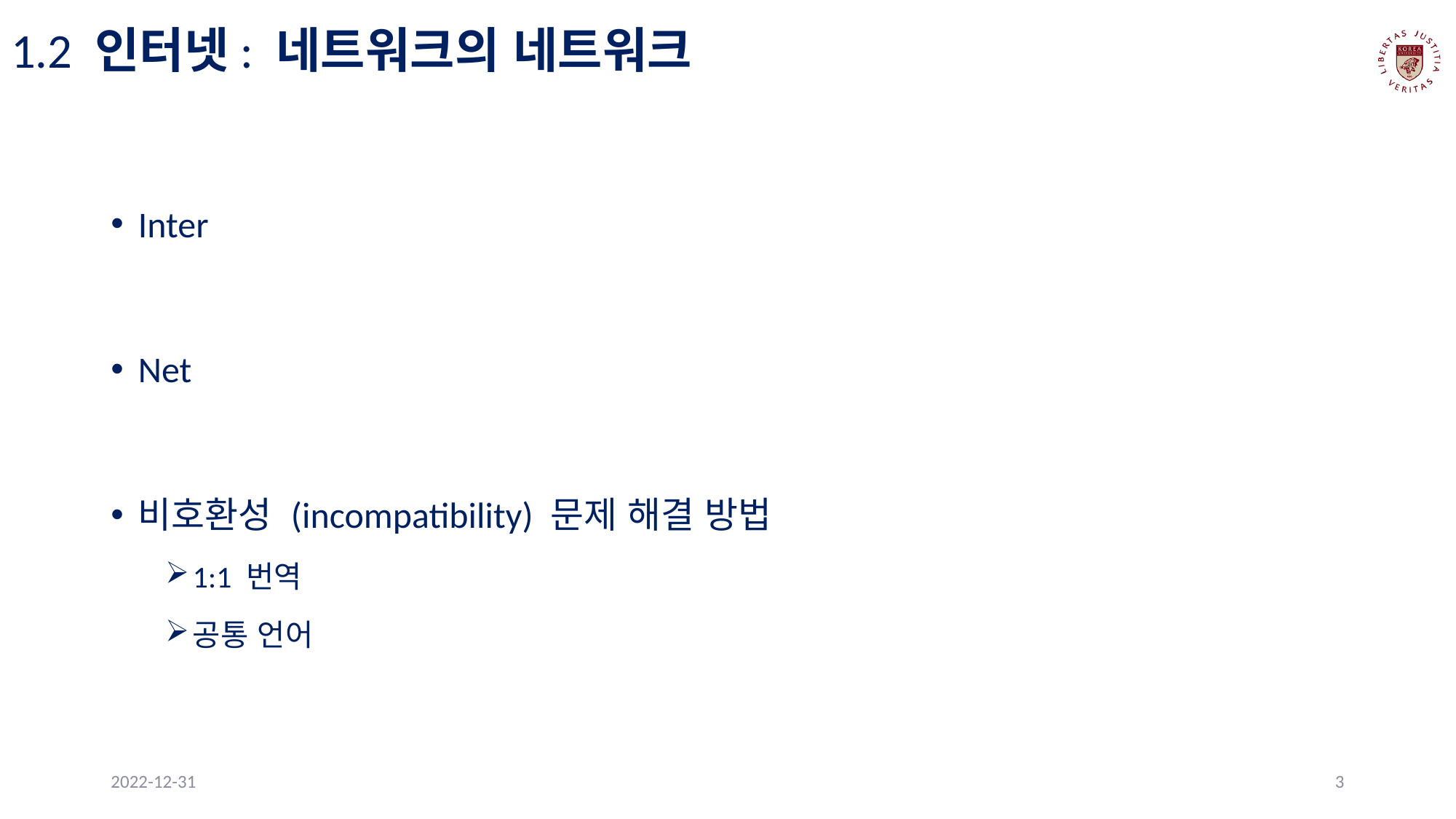

# 1.2 인터넷: 네트워크의 네트워크
Inter

Net

비호환성 (incompatibility) 문제 해결 방법
1:1 번역
공통 언어
2022-12-31

3